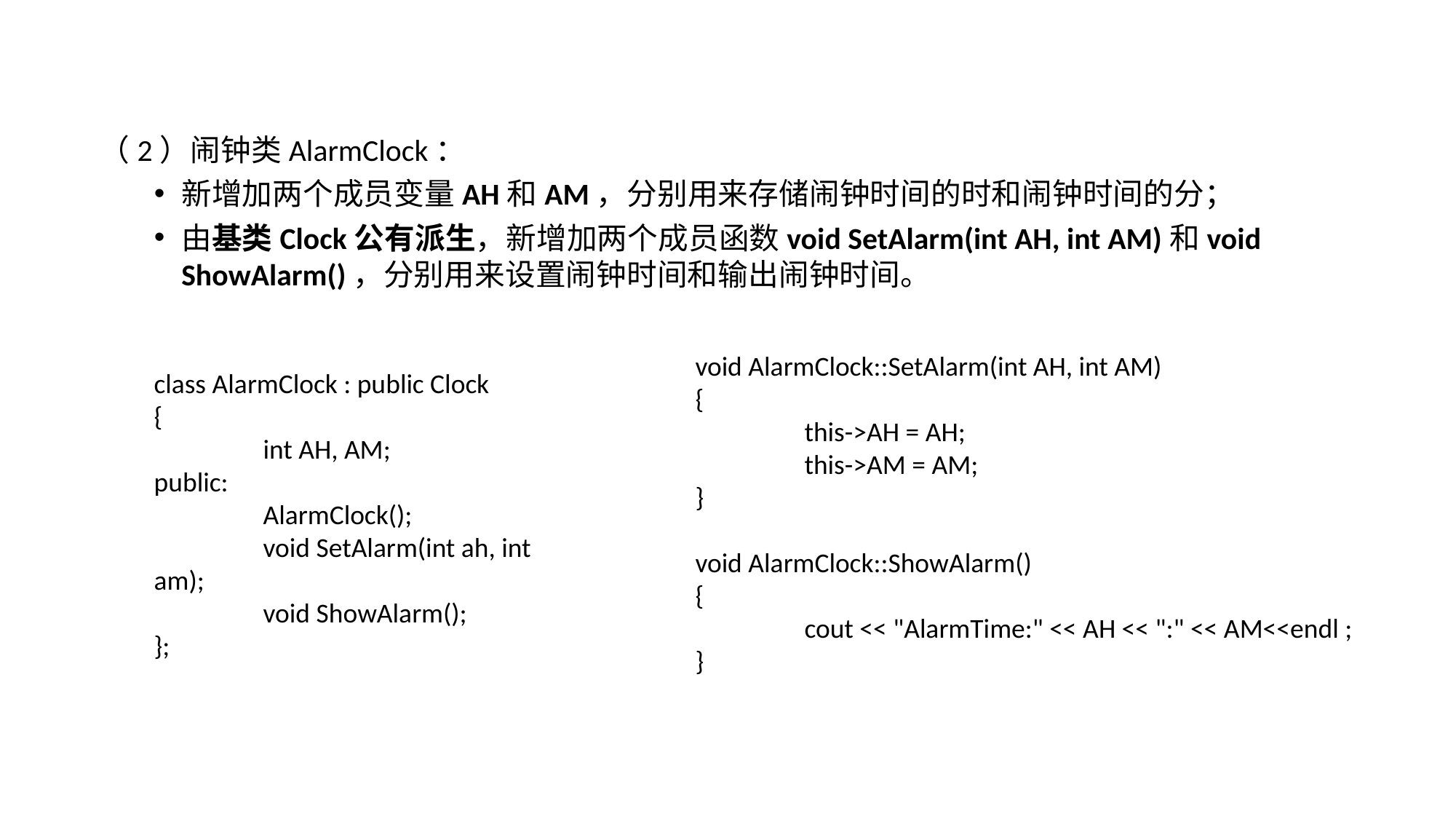

（2）闹钟类AlarmClock：
新增加两个成员变量AH和AM，分别用来存储闹钟时间的时和闹钟时间的分；
由基类Clock公有派生，新增加两个成员函数void SetAlarm(int AH, int AM)和void ShowAlarm()，分别用来设置闹钟时间和输出闹钟时间。

void AlarmClock::SetAlarm(int AH, int AM)
{
	this->AH = AH;
	this->AM = AM;
}

void AlarmClock::ShowAlarm()
{
	cout << "AlarmTime:" << AH << ":" << AM<<endl ;
}
class AlarmClock : public Clock
{
	int AH, AM;
public:
	AlarmClock();
	void SetAlarm(int ah, int am);
	void ShowAlarm();
};